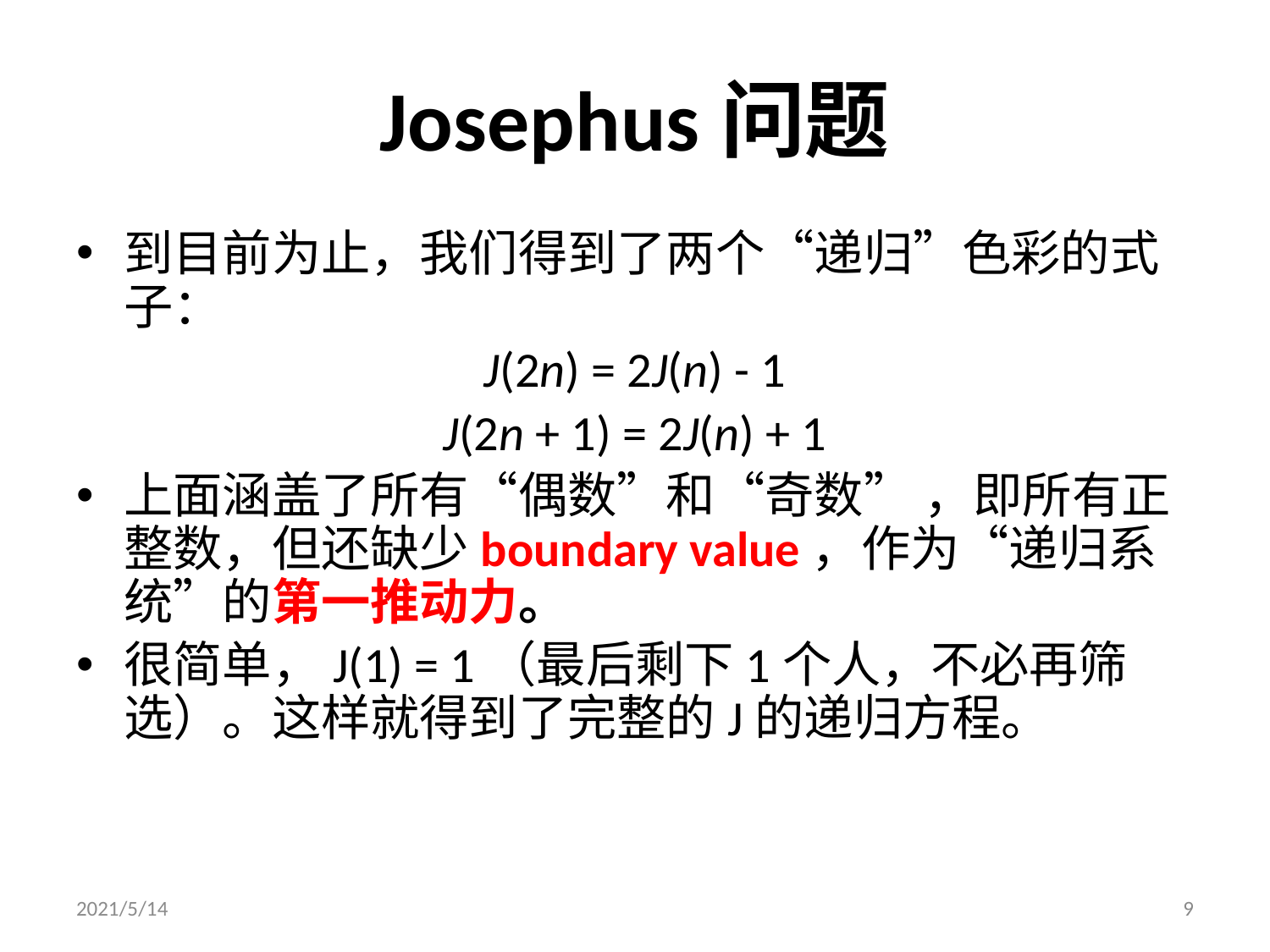

# Josephus问题
到目前为止，我们得到了两个“递归”色彩的式子：
J(2n) = 2J(n) - 1
J(2n + 1) = 2J(n) + 1
上面涵盖了所有“偶数”和“奇数” ，即所有正整数，但还缺少boundary value，作为“递归系统”的第一推动力。
很简单，J(1) = 1（最后剩下1个人，不必再筛选）。这样就得到了完整的J的递归方程。
2021/5/14
9